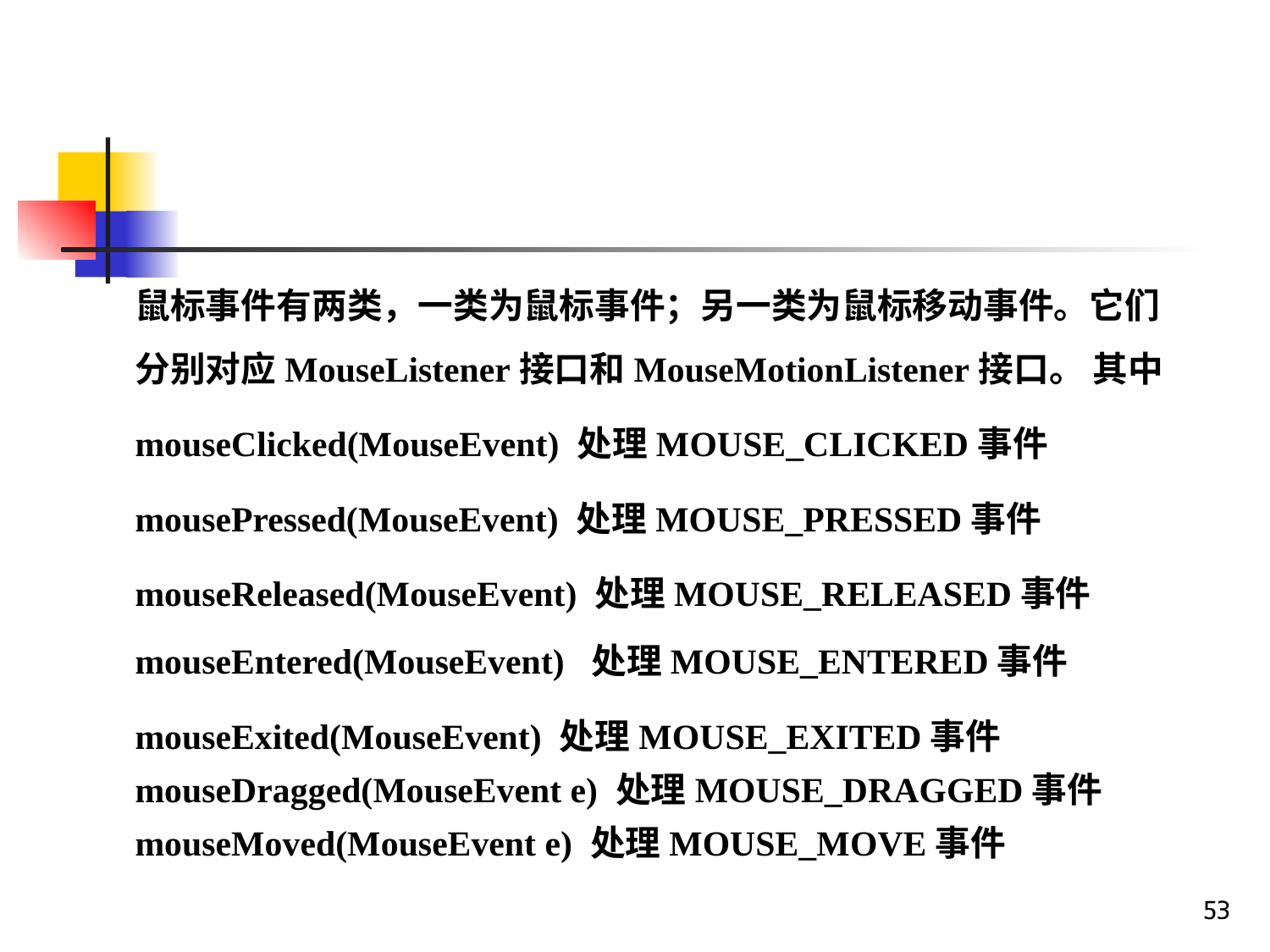

#
鼠标事件有两类，一类为鼠标事件；另一类为鼠标移动事件。它们分别对应MouseListener接口和MouseMotionListener接口。 其中
mouseClicked(MouseEvent) 处理MOUSE_CLICKED事件
mousePressed(MouseEvent) 处理MOUSE_PRESSED事件
mouseReleased(MouseEvent) 处理MOUSE_RELEASED事件mouseEntered(MouseEvent)  处理MOUSE_ENTERED事件
mouseExited(MouseEvent) 处理MOUSE_EXITED事件
mouseDragged(MouseEvent e) 处理MOUSE_DRAGGED事件
mouseMoved(MouseEvent e) 处理MOUSE_MOVE事件
53